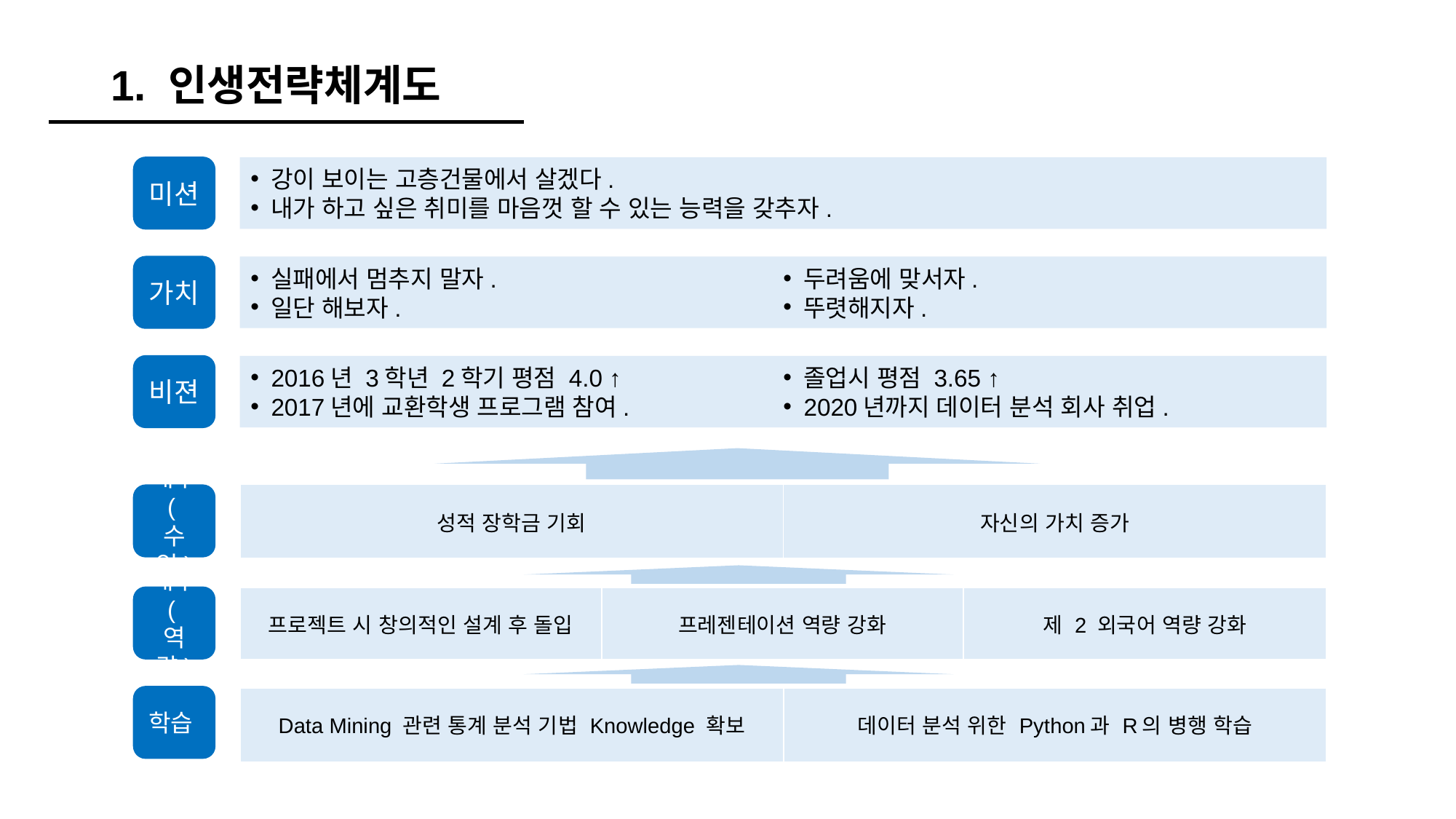

# 1. 인생전략체계도
미션
강이 보이는 고층건물에서 살겠다.
내가 하고 싶은 취미를 마음껏 할 수 있는 능력을 갖추자.
실패에서 멈추지 말자.
일단 해보자.
두려움에 맞서자.
뚜렷해지자.
가치
2016년 3학년 2학기 평점 4.0 ↑
2017년에 교환학생 프로그램 참여.
졸업시 평점 3.65 ↑
2020년까지 데이터 분석 회사 취업.
비젼

| 성적 장학금 기회 | 자신의 가치 증가 |
| --- | --- |
재무
(수입)

| 프로젝트 시 창의적인 설계 후 돌입 | 프레젠테이션 역량 강화 | 제 2 외국어 역량 강화 |
| --- | --- | --- |
내부
(역량)

학습
| Data Mining 관련 통계 분석 기법 Knowledge 확보 | 데이터 분석 위한 Python과 R의 병행 학습 |
| --- | --- |